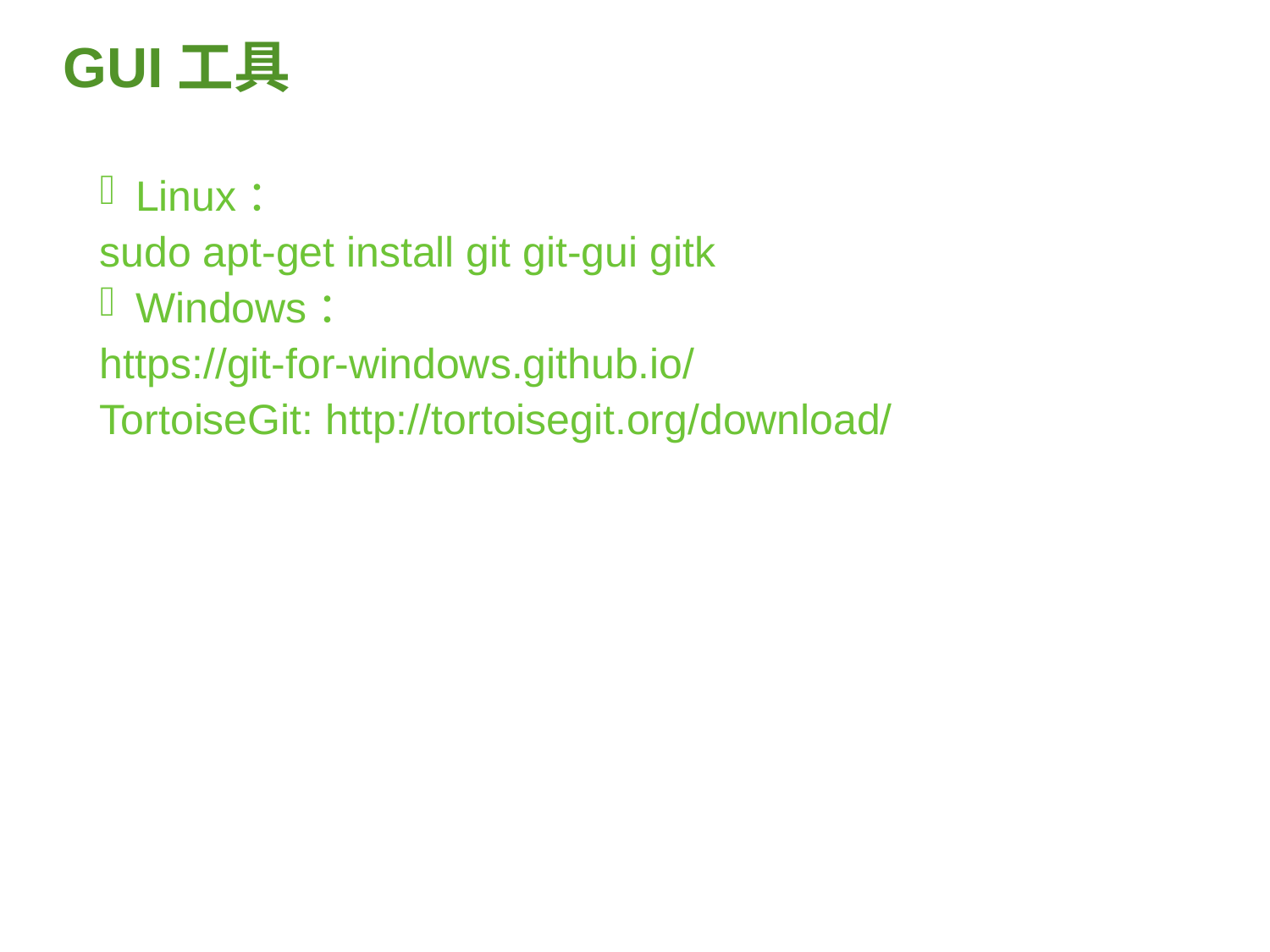

GUI工具
Linux：
sudo apt-get install git git-gui gitk
Windows：
https://git-for-windows.github.io/
TortoiseGit: http://tortoisegit.org/download/